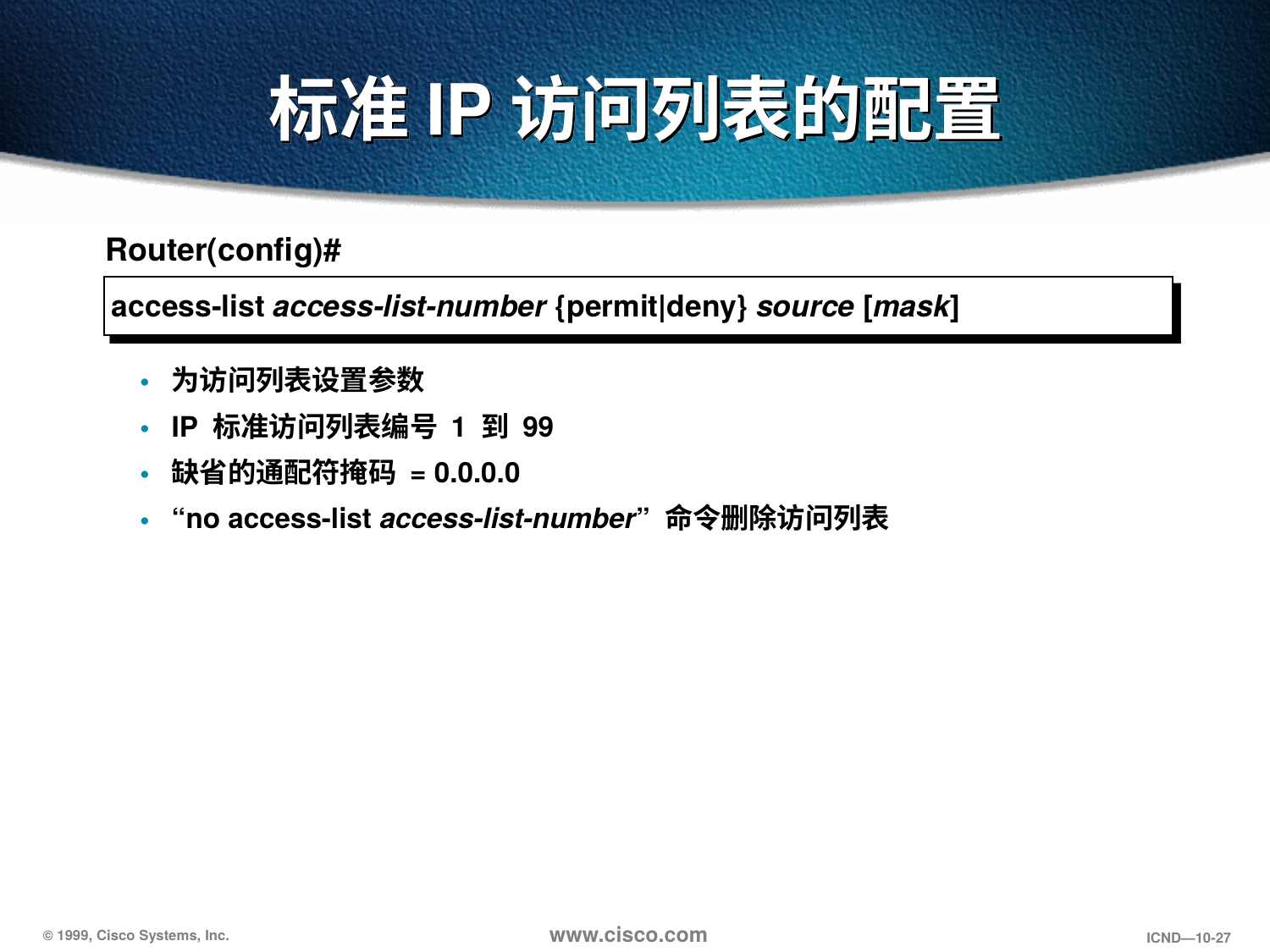

# 标准IP访问列表的配置
Router(config)#
access-list access-list-number {permit|deny} source [mask]

为访问列表设置参数
IP 标准访问列表编号 1 到 99
缺省的通配符掩码 = 0.0.0.0
“no access-list access-list-number” 命令删除访问列表